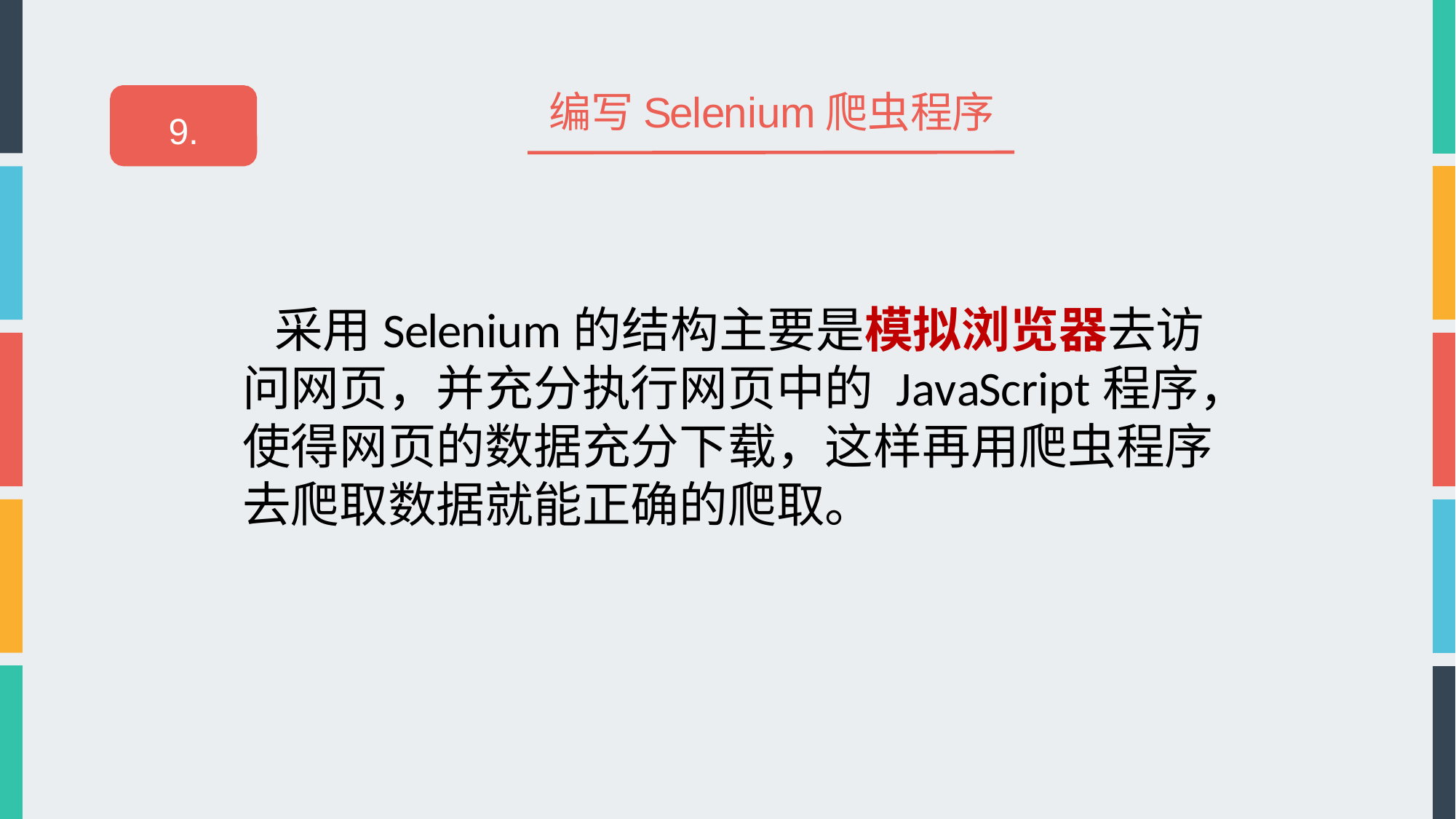

# 编写Selenium爬虫程序
9.

采用Selenium的结构主要是模拟浏览器去访问网页，并充分执行网页中的 JavaScript程序，使得网页的数据充分下载，这样再用爬虫程序去爬取数据就能正确的爬取。